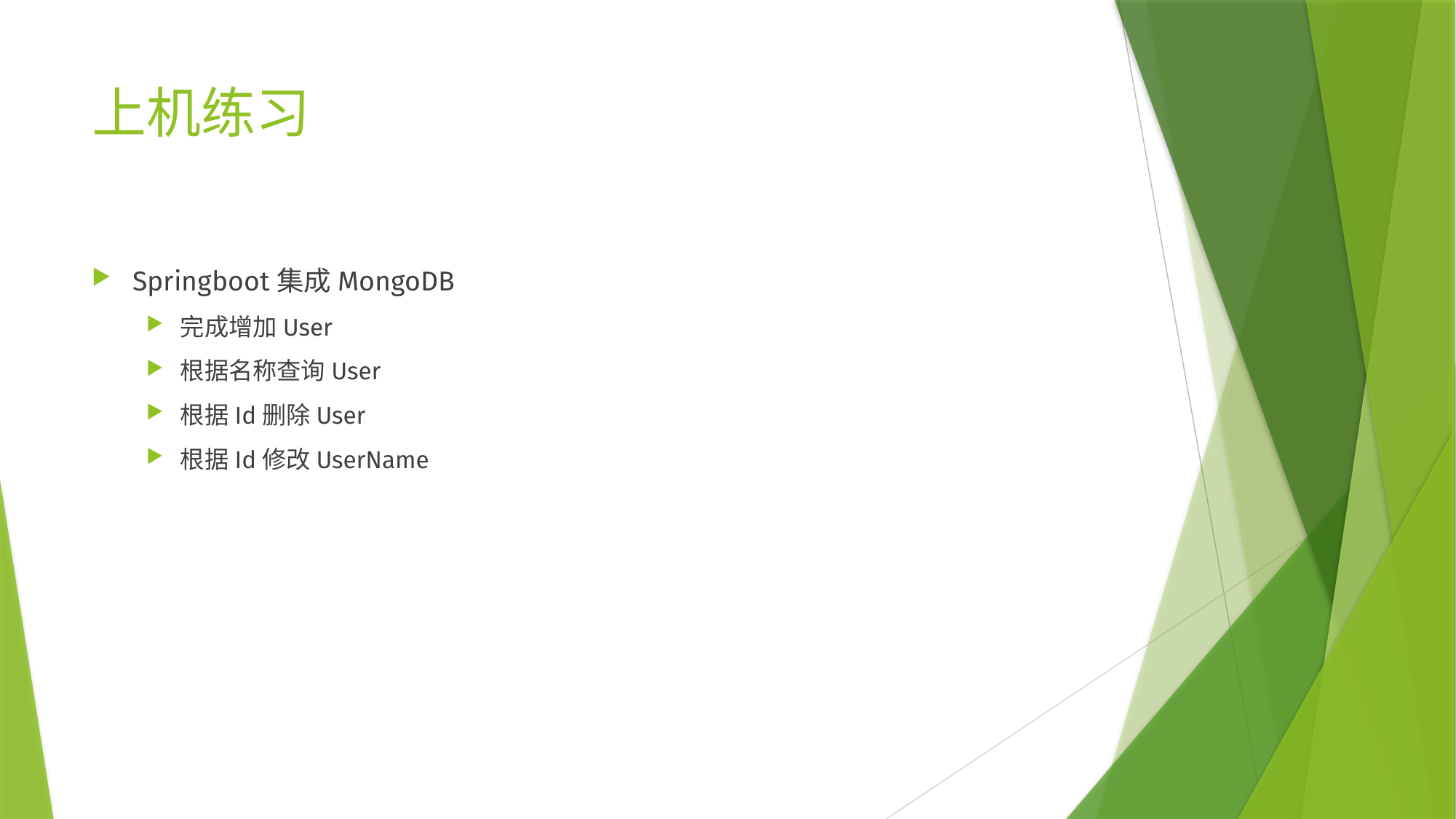

# 上机练习
Springboot集成MongoDB
完成增加User
根据名称查询User
根据Id删除User
根据Id修改UserName